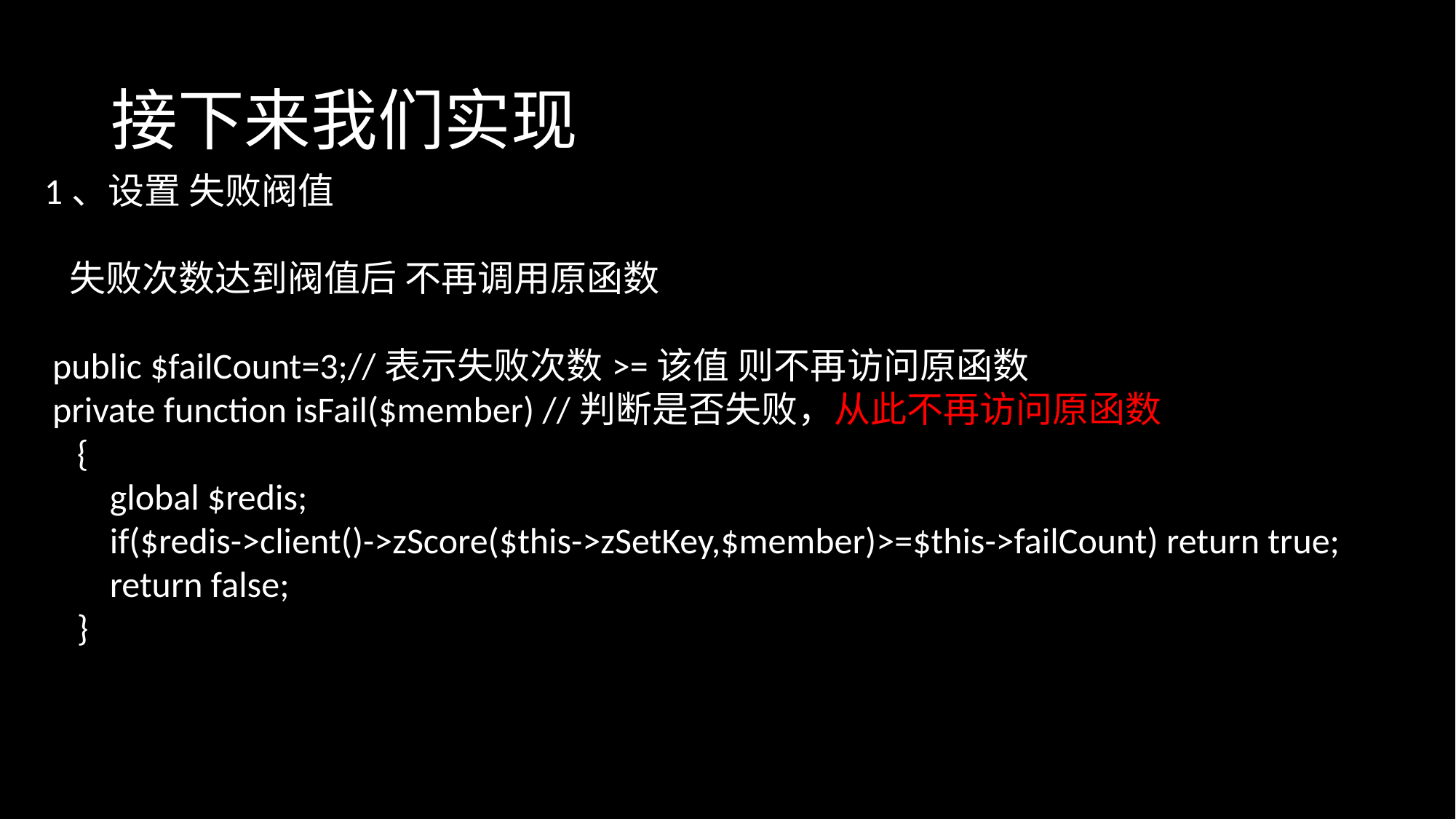

# 接下来我们实现
1、设置 失败阀值

  失败次数达到阀值后 不再调用原函数

 public $failCount=3;//表示失败次数>=该值 则不再访问原函数
 private function isFail($member) //判断是否失败，从此不再访问原函数
    {
        global $redis;
        if($redis->client()->zScore($this->zSetKey,$member)>=$this->failCount) return true;
        return false;
    }